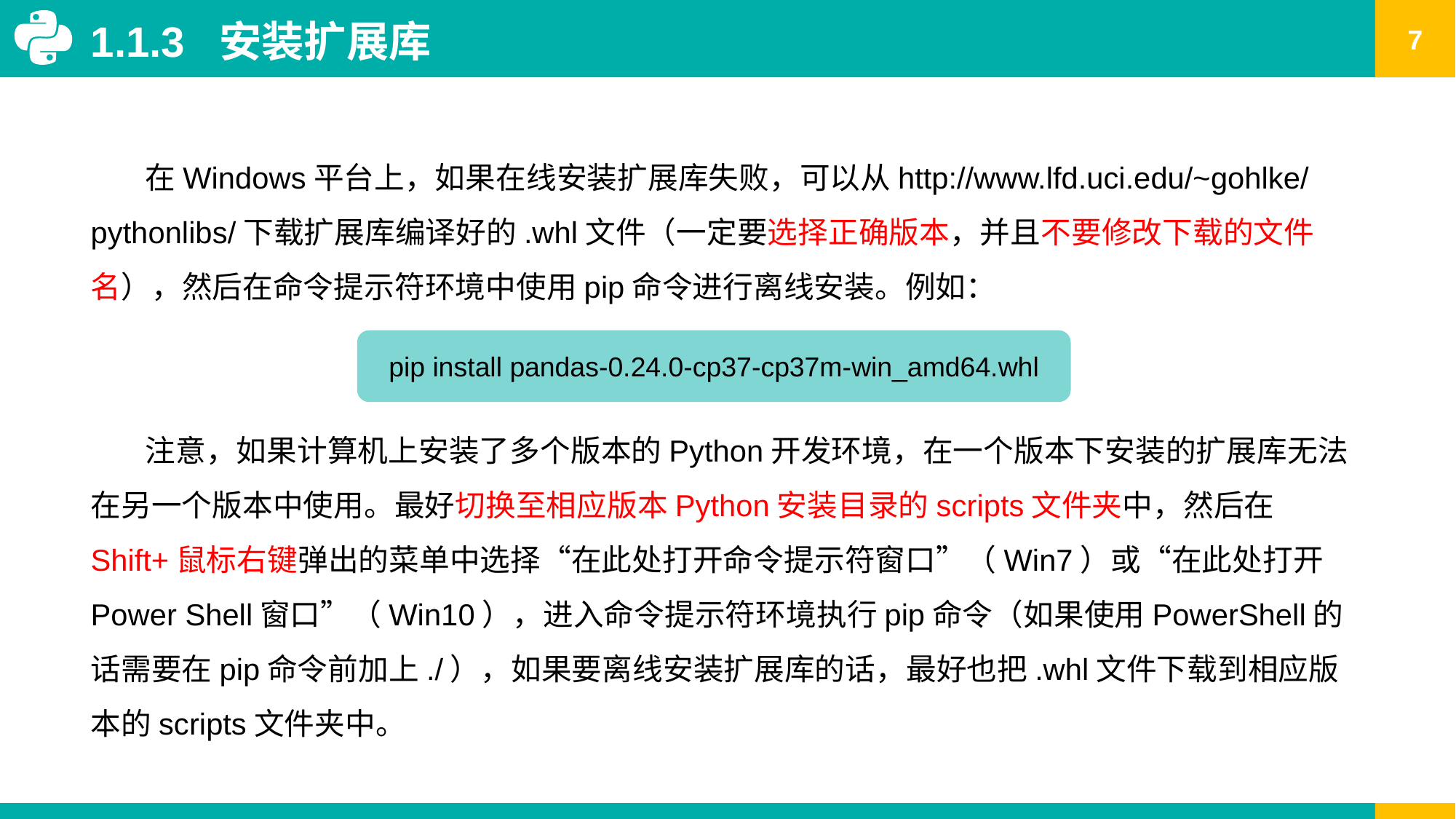

1.1.3  安装扩展库
在Windows平台上，如果在线安装扩展库失败，可以从http://www.lfd.uci.edu/~gohlke/ pythonlibs/下载扩展库编译好的.whl文件（一定要选择正确版本，并且不要修改下载的文件名），然后在命令提示符环境中使用pip命令进行离线安装。例如：

注意，如果计算机上安装了多个版本的Python开发环境，在一个版本下安装的扩展库无法在另一个版本中使用。最好切换至相应版本Python安装目录的scripts文件夹中，然后在Shift+鼠标右键弹出的菜单中选择“在此处打开命令提示符窗口”（Win7）或“在此处打开Power Shell窗口”（Win10），进入命令提示符环境执行pip命令（如果使用PowerShell的话需要在pip命令前加上./），如果要离线安装扩展库的话，最好也把.whl文件下载到相应版本的scripts文件夹中。
pip install pandas-0.24.0-cp37-cp37m-win_amd64.whl
Signature